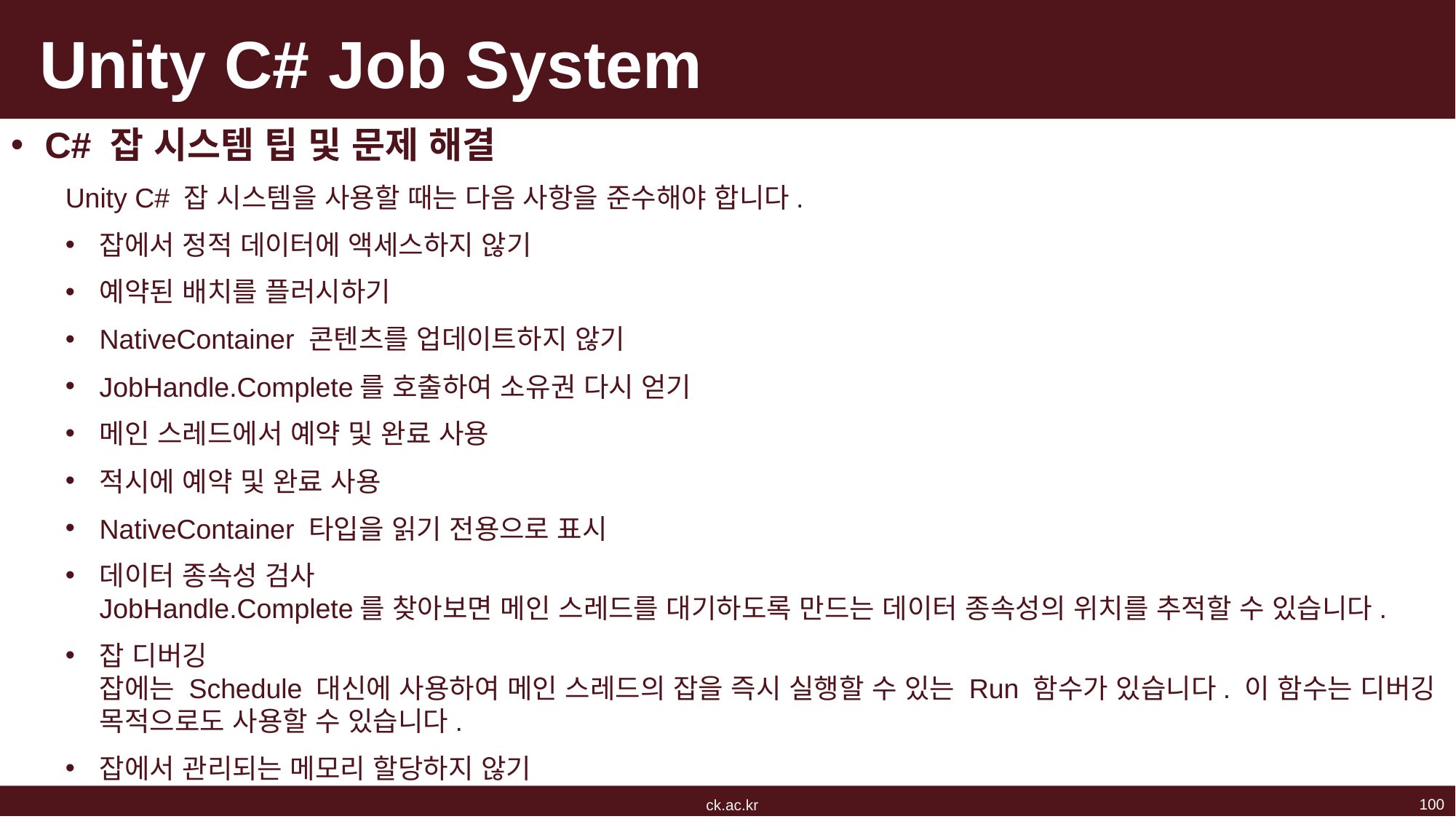

# Unity C# Job System
C# 잡 시스템 팁 및 문제 해결

Unity C# 잡 시스템을 사용할 때는 다음 사항을 준수해야 합니다.

잡에서 정적 데이터에 액세스하지 않기

예약된 배치를 플러시하기

NativeContainer 콘텐츠를 업데이트하지 않기

JobHandle.Complete를 호출하여 소유권 다시 얻기

메인 스레드에서 예약 및 완료 사용

적시에 예약 및 완료 사용

NativeContainer 타입을 읽기 전용으로 표시

데이터 종속성 검사
JobHandle.Complete를 찾아보면 메인 스레드를 대기하도록 만드는 데이터 종속성의 위치를 추적할 수 있습니다.

잡 디버깅
잡에는 Schedule 대신에 사용하여 메인 스레드의 잡을 즉시 실행할 수 있는 Run 함수가 있습니다. 이 함수는 디버깅 목적으로도 사용할 수 있습니다.

잡에서 관리되는 메모리 할당하지 않기
100
ck.ac.kr